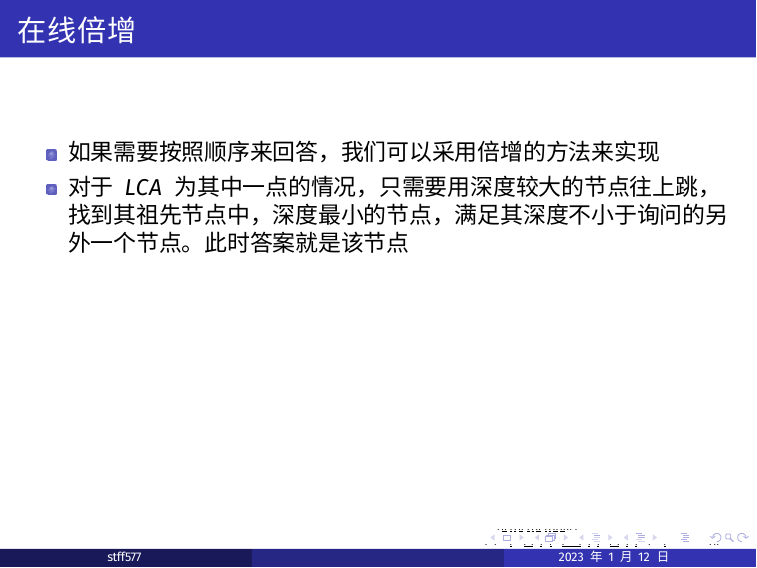

# 在线倍增
如果需要按照顺序来回答，我们可以采用倍增的方法来实现
对于 LCA 为其中一点的情况，只需要用深度较大的节点往上跳，  找到其祖先节点中，深度最小的节点，满足其深度不小于询问的另 外一个节点。此时答案就是该节点

. . . . . . .  . . . .  . . . . . . . . .
.     .        .       .    .    .    .     .    .    .    .      .    .    .    .      .        .	.  . .
2023 年 1 月 12 日	7 / 11
stff577